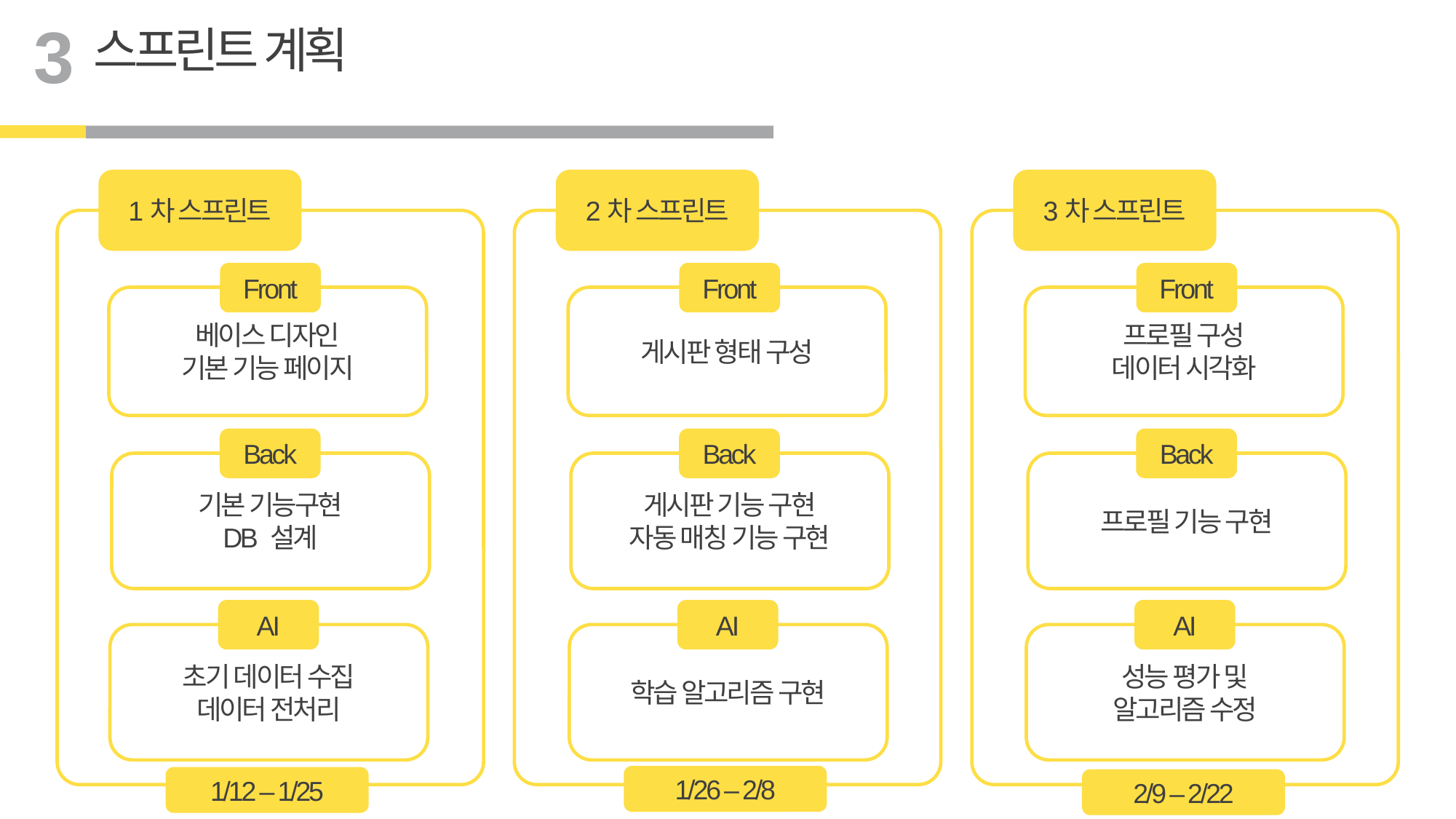

3
스프린트 계획

1차 스프린트
2차 스프린트
3차 스프린트

Front
베이스 디자인
기본 기능 페이지
Back
기본 기능구현
DB 설계
AI
초기 데이터 수집
데이터 전처리
Front
게시판 형태 구성
Back
게시판 기능 구현
자동 매칭 기능 구현
AI
학습 알고리즘 구현
Front
프로필 구성
데이터 시각화
Back
프로필 기능 구현
AI
성능 평가 및
알고리즘 수정
1/26 – 2/8
1/12 – 1/25
2/9 – 2/22